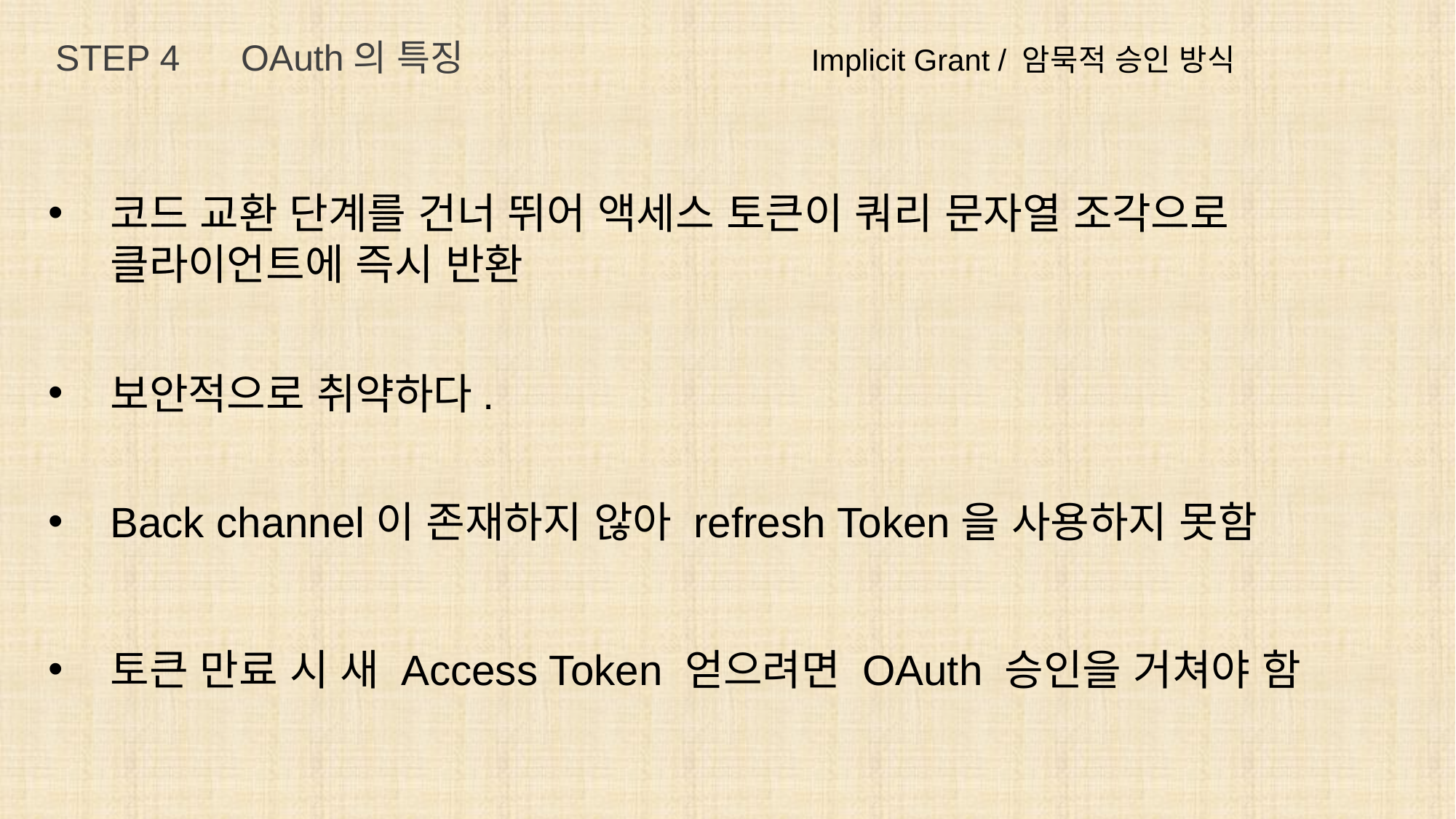

STEP 4      OAuth의 특징
Implicit Grant / 암묵적 승인 방식
코드 교환 단계를 건너 뛰어 액세스 토큰이 쿼리 문자열 조각으로 클라이언트에 즉시 반환
보안적으로 취약하다.
Back channel이 존재하지 않아 refresh Token을 사용하지 못함
토큰 만료 시 새 Access Token 얻으려면 OAuth 승인을 거쳐야 함